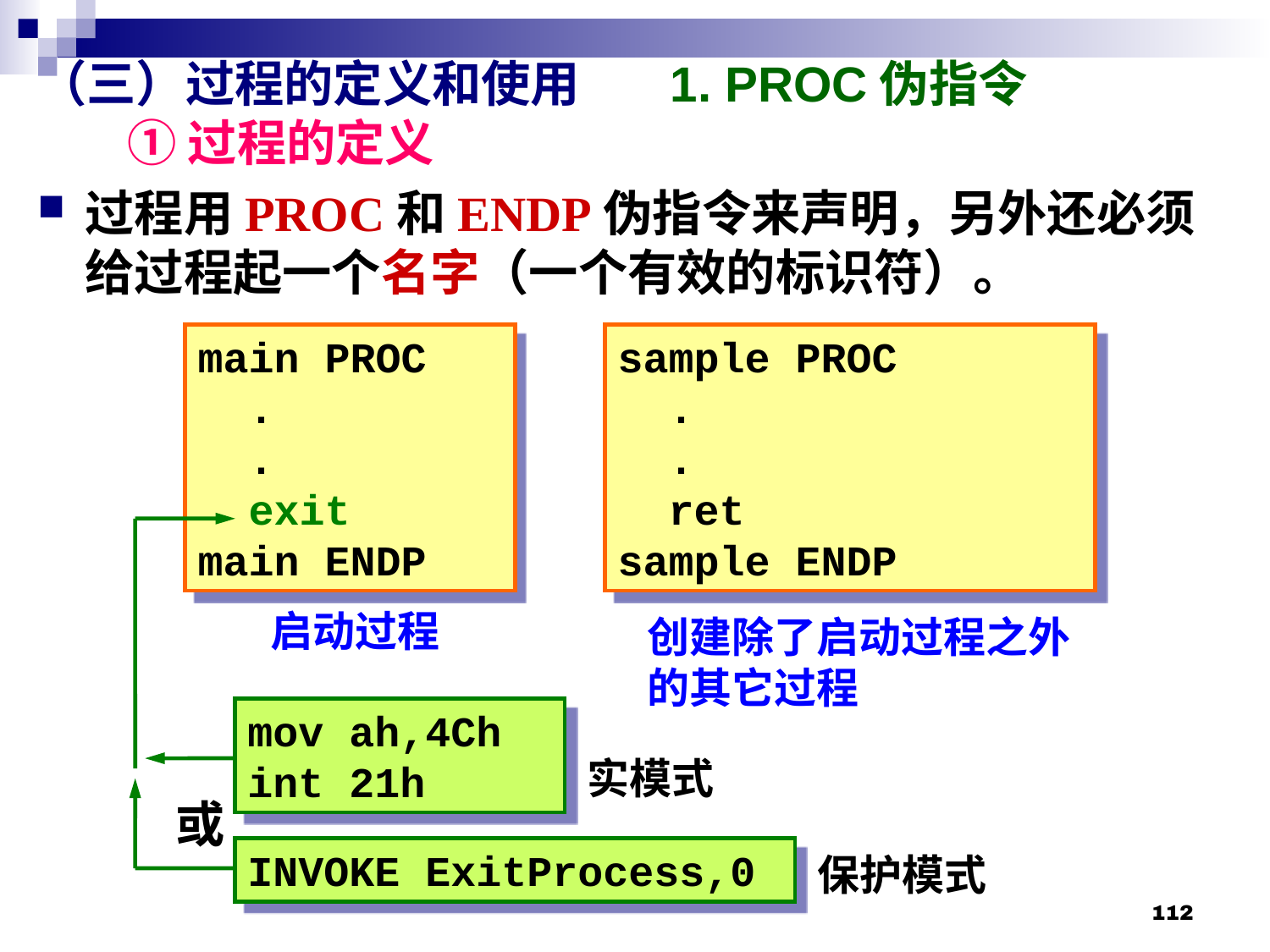

# （三）过程的定义和使用       1. PROC伪指令 ① 过程的定义
过程用PROC和ENDP伪指令来声明，另外还必须给过程起一个名字（一个有效的标识符）。
main PROC
  .
  .
  exit
main ENDP
sample PROC
  .
  .
  ret
sample ENDP

启动过程
创建除了启动过程之外的其它过程
mov ah,4Ch
int 21h
实模式

或
INVOKE ExitProcess,0
保护模式
112